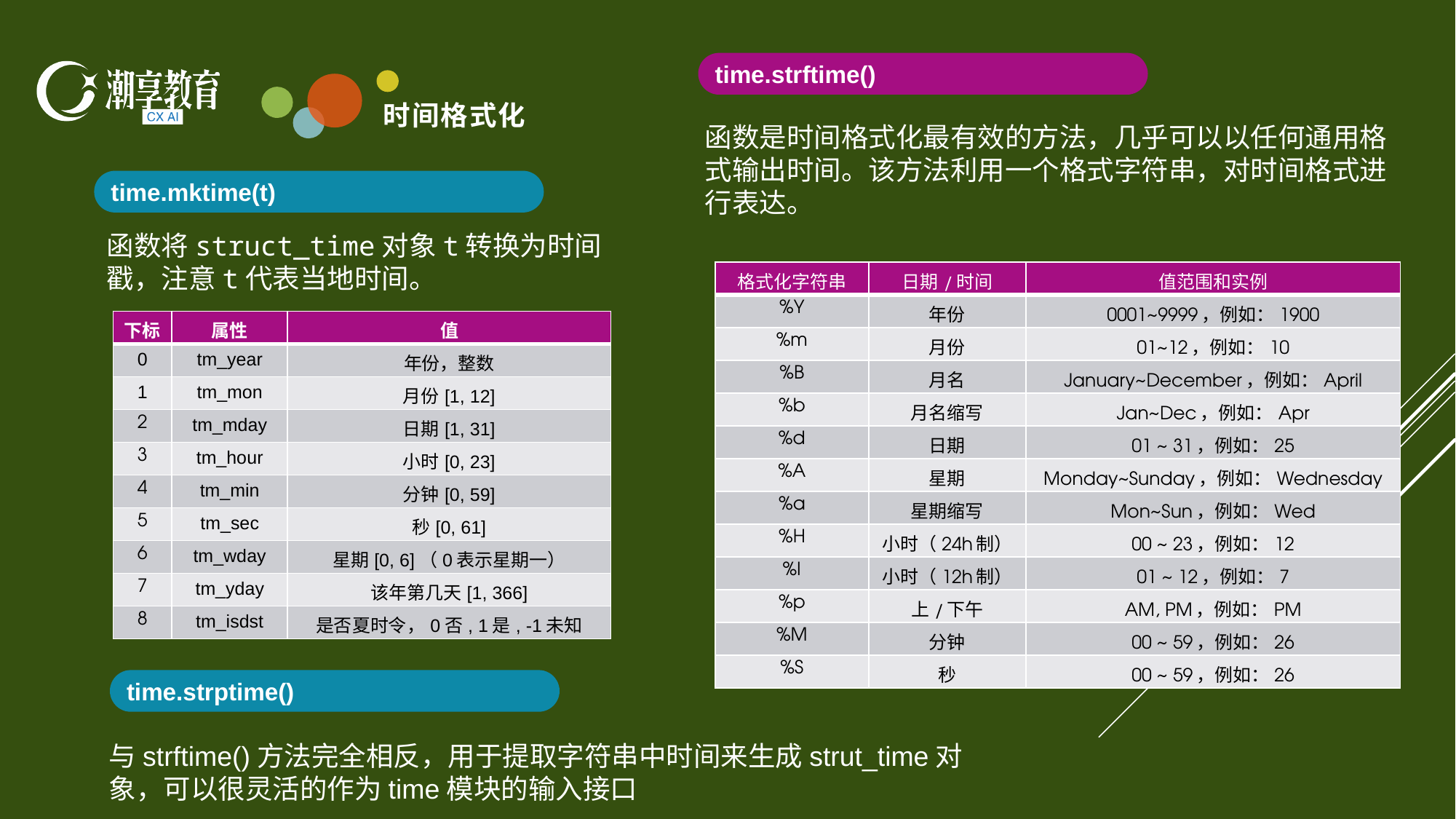

time.strftime()

时间格式化

函数是时间格式化最有效的方法，几乎可以以任何通用格式输出时间。该方法利用一个格式字符串，对时间格式进行表达。
time.mktime(t)
函数将struct_time对象t转换为时间戳，注意t代表当地时间。
| 格式化字符串 | 日期/时间 | 值范围和实例 |
| --- | --- | --- |
| %Y | 年份 | 0001~9999，例如：1900 |
| %m | 月份 | 01~12，例如：10 |
| %B | 月名 | January~December，例如：April |
| %b | 月名缩写 | Jan~Dec，例如：Apr |
| %d | 日期 | 01 ~ 31，例如：25 |
| %A | 星期 | Monday~Sunday，例如：Wednesday |
| %a | 星期缩写 | Mon~Sun，例如：Wed |
| %H | 小时（24h制） | 00 ~ 23，例如：12 |
| %I | 小时（12h制） | 01 ~ 12，例如：7 |
| %p | 上/下午 | AM, PM，例如：PM |
| %M | 分钟 | 00 ~ 59，例如：26 |
| %S | 秒 | 00 ~ 59，例如：26 |
| 下标 | 属性 | 值 |
| --- | --- | --- |
| 0 | tm\_year | 年份，整数 |
| 1 | tm\_mon | 月份[1, 12] |
| 2 | tm\_mday | 日期[1, 31] |
| 3 | tm\_hour | 小时[0, 23] |
| 4 | tm\_min | 分钟[0, 59] |
| 5 | tm\_sec | 秒[0, 61] |
| 6 | tm\_wday | 星期[0, 6]（0表示星期一） |
| 7 | tm\_yday | 该年第几天[1, 366] |
| 8 | tm\_isdst | 是否夏时令，0否, 1是, -1未知 |
time.strptime()
与strftime()方法完全相反，用于提取字符串中时间来生成strut_time对象，可以很灵活的作为time模块的输入接口